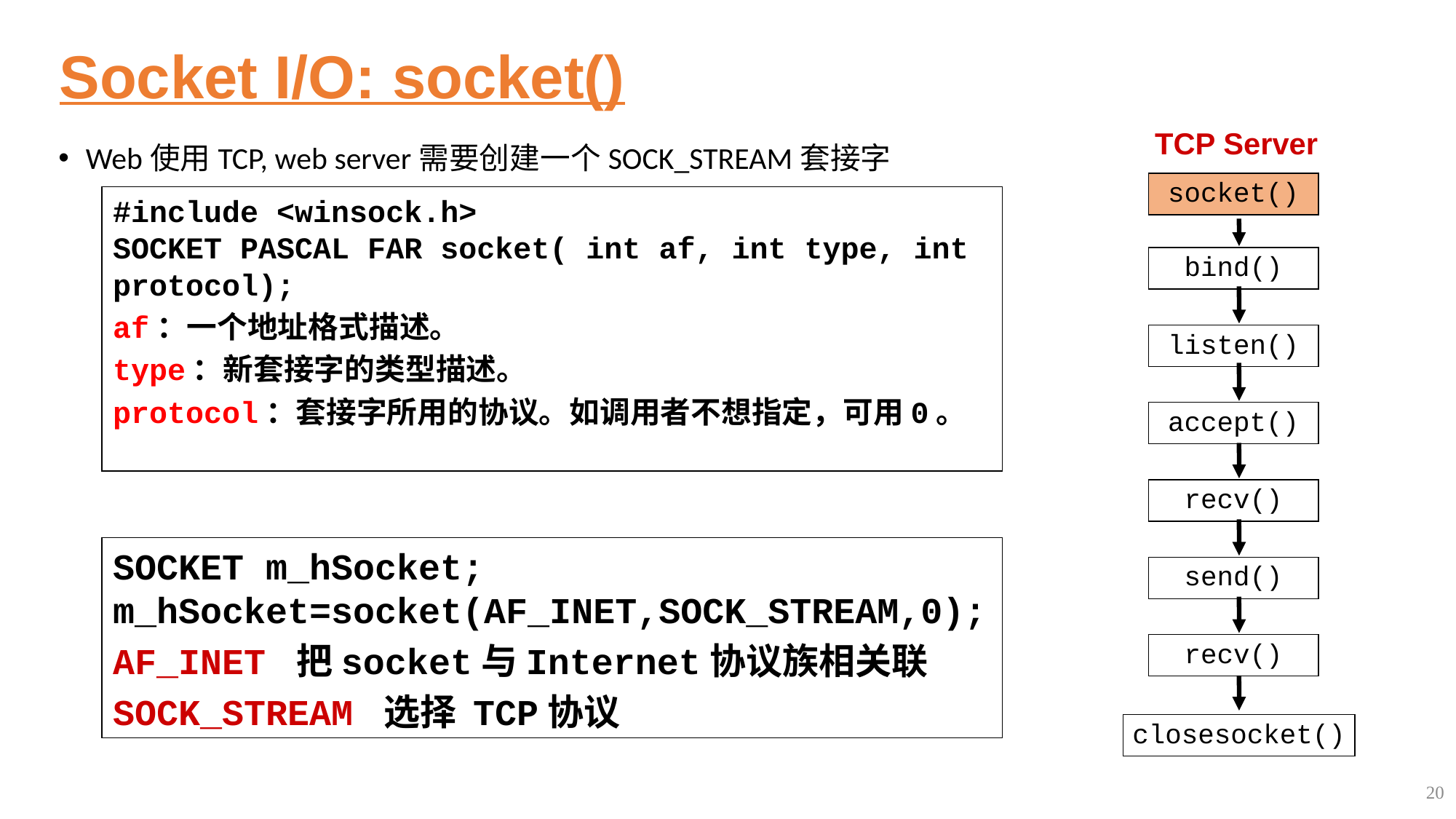

Socket I/O: socket()
TCP Server
Web使用TCP, web server需要创建一个SOCK_STREAM套接字
socket()
#include <winsock.h>
SOCKET PASCAL FAR socket( int af, int type, int protocol);
af：一个地址格式描述。
type：新套接字的类型描述。
protocol：套接字所用的协议。如调用者不想指定，可用0。

bind()

listen()

accept()

recv()

SOCKET m_hSocket;
m_hSocket=socket(AF_INET,SOCK_STREAM,0);
AF_INET 把socket与Internet协议族相关联
SOCK_STREAM 选择 TCP协议
send()

recv()

closesocket()

20